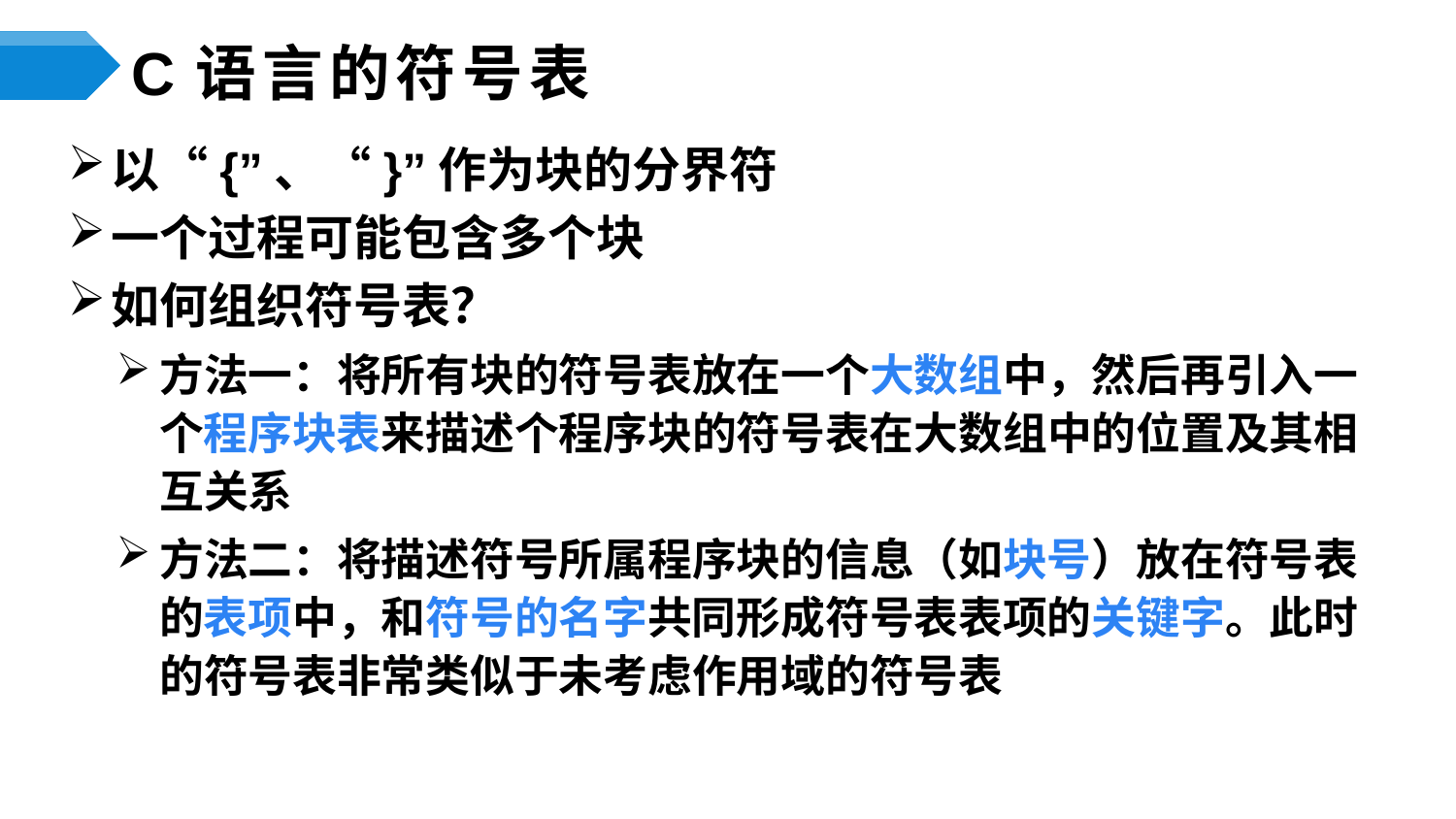

# C语言的符号表
以“{”、“}”作为块的分界符
一个过程可能包含多个块
如何组织符号表？
方法一：将所有块的符号表放在一个大数组中，然后再引入一个程序块表来描述个程序块的符号表在大数组中的位置及其相互关系
方法二：将描述符号所属程序块的信息（如块号）放在符号表的表项中，和符号的名字共同形成符号表表项的关键字。此时的符号表非常类似于未考虑作用域的符号表